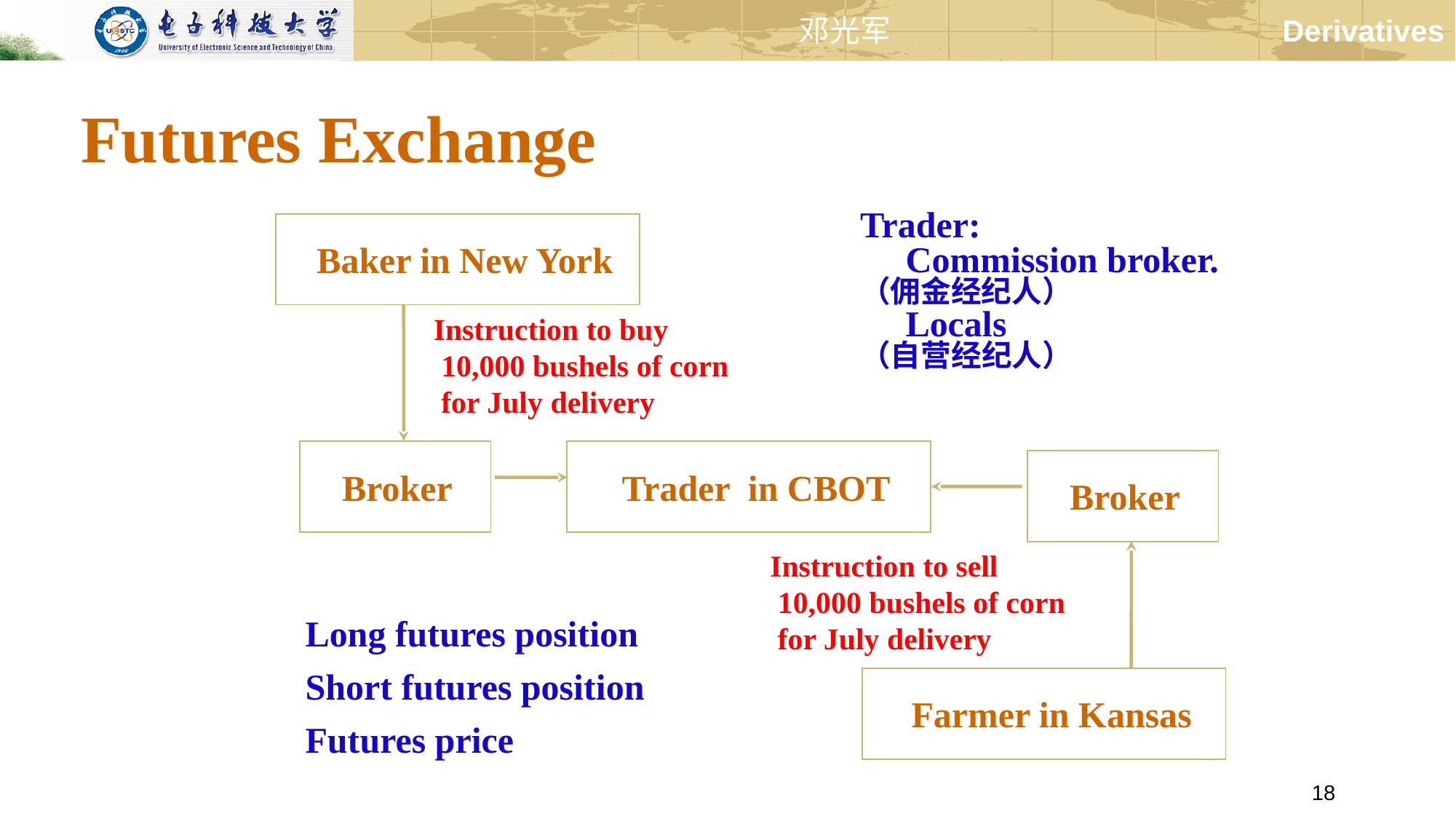

# Futures Exchange
Trader:
     Commission broker.
（佣金经纪人）
     Locals
（自营经纪人）

Baker in New York

Instruction to buy
 10,000 bushels of corn
 for July delivery

Broker

Trader  in CBOT

Broker

Instruction to sell
 10,000 bushels of corn
 for July delivery

Long futures position
Short futures position
Futures price

Farmer in Kansas